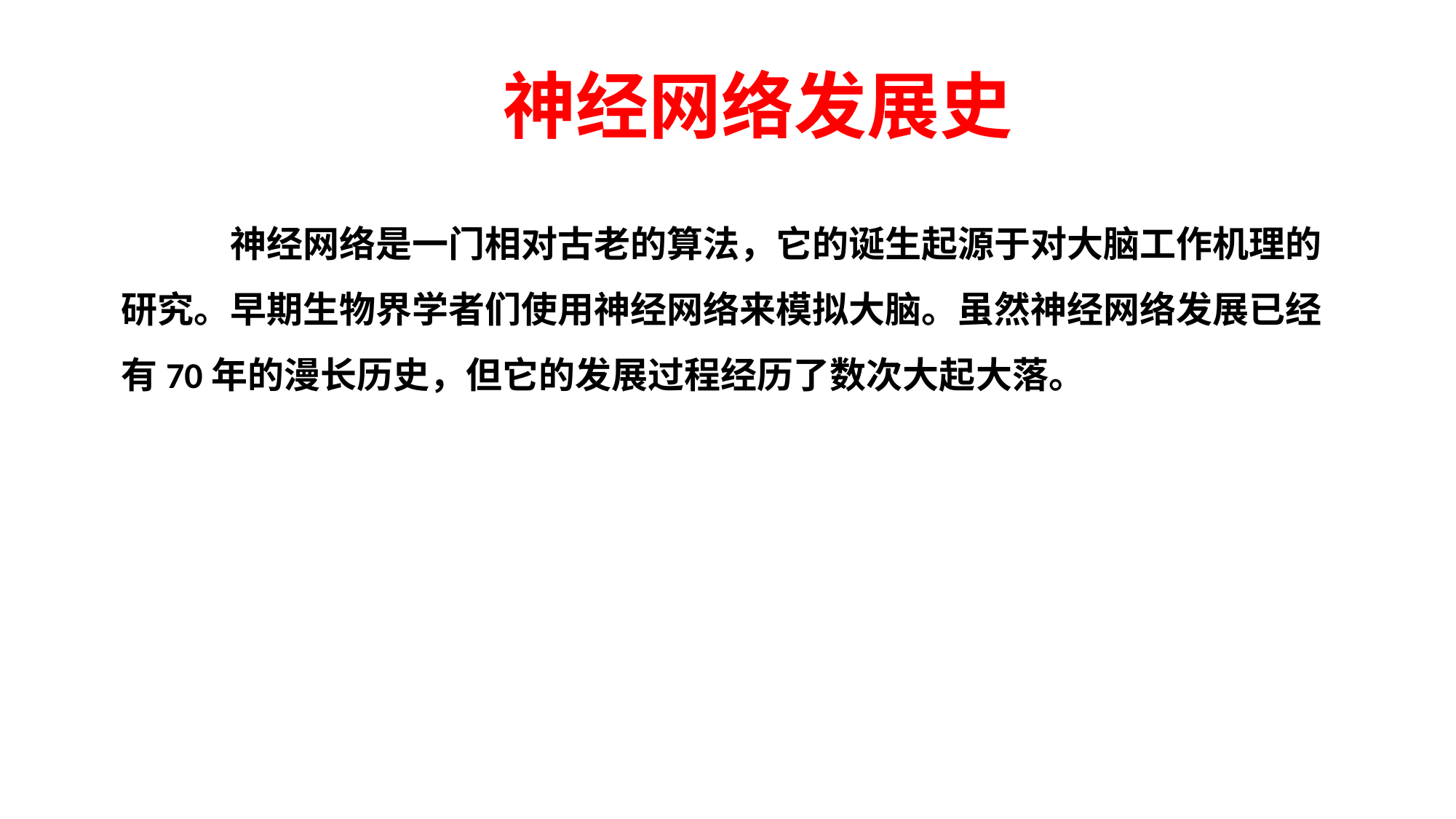

神经网络发展史
	神经网络是一门相对古老的算法，它的诞生起源于对大脑工作机理的研究。早期生物界学者们使用神经网络来模拟大脑。虽然神经网络发展已经有70年的漫长历史，但它的发展过程经历了数次大起大落。